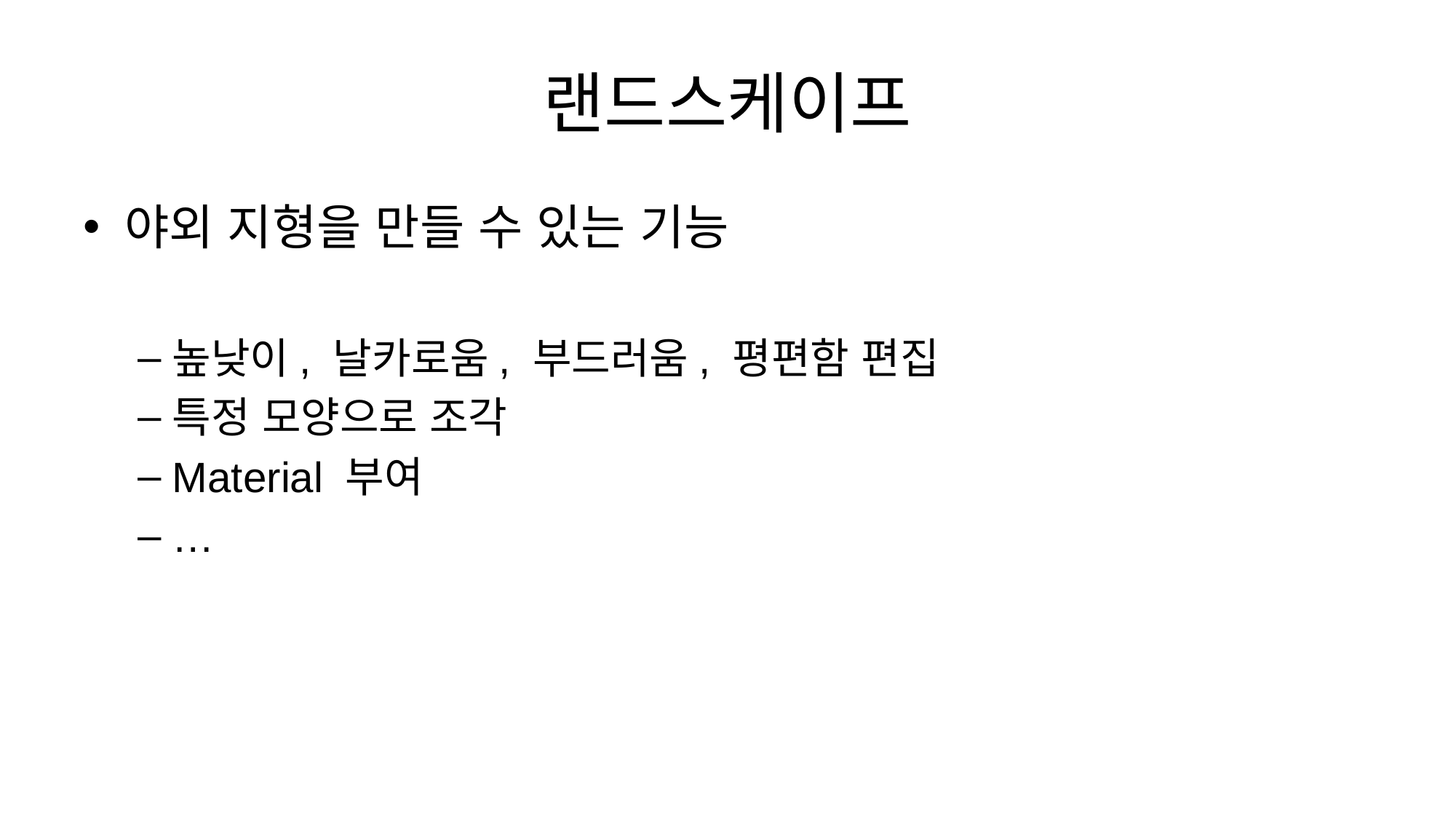

# 랜드스케이프
야외 지형을 만들 수 있는 기능

높낮이, 날카로움, 부드러움, 평편함 편집
특정 모양으로 조각
Material 부여
…